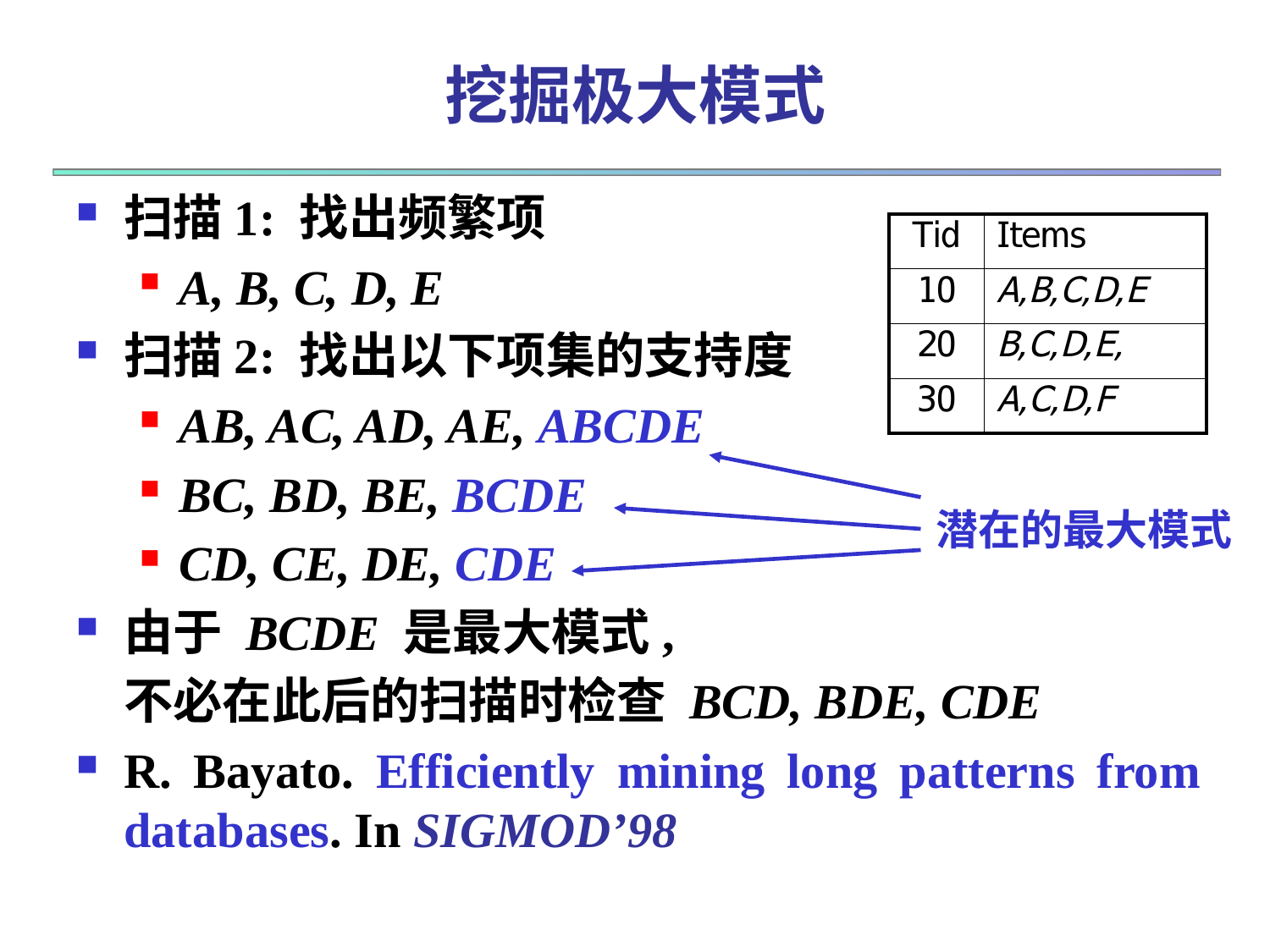

# 挖掘极大模式
扫描1: 找出频繁项
A, B, C, D, E
扫描2: 找出以下项集的支持度
AB, AC, AD, AE, ABCDE
BC, BD, BE, BCDE
CD, CE, DE, CDE
由于 BCDE 是最大模式,
	不必在此后的扫描时检查 BCD, BDE, CDE
R. Bayato. Efficiently mining long patterns from databases. In SIGMOD’98
| Tid | Items |
| --- | --- |
| 10 | A,B,C,D,E |
| 20 | B,C,D,E, |
| 30 | A,C,D,F |

潜在的最大模式